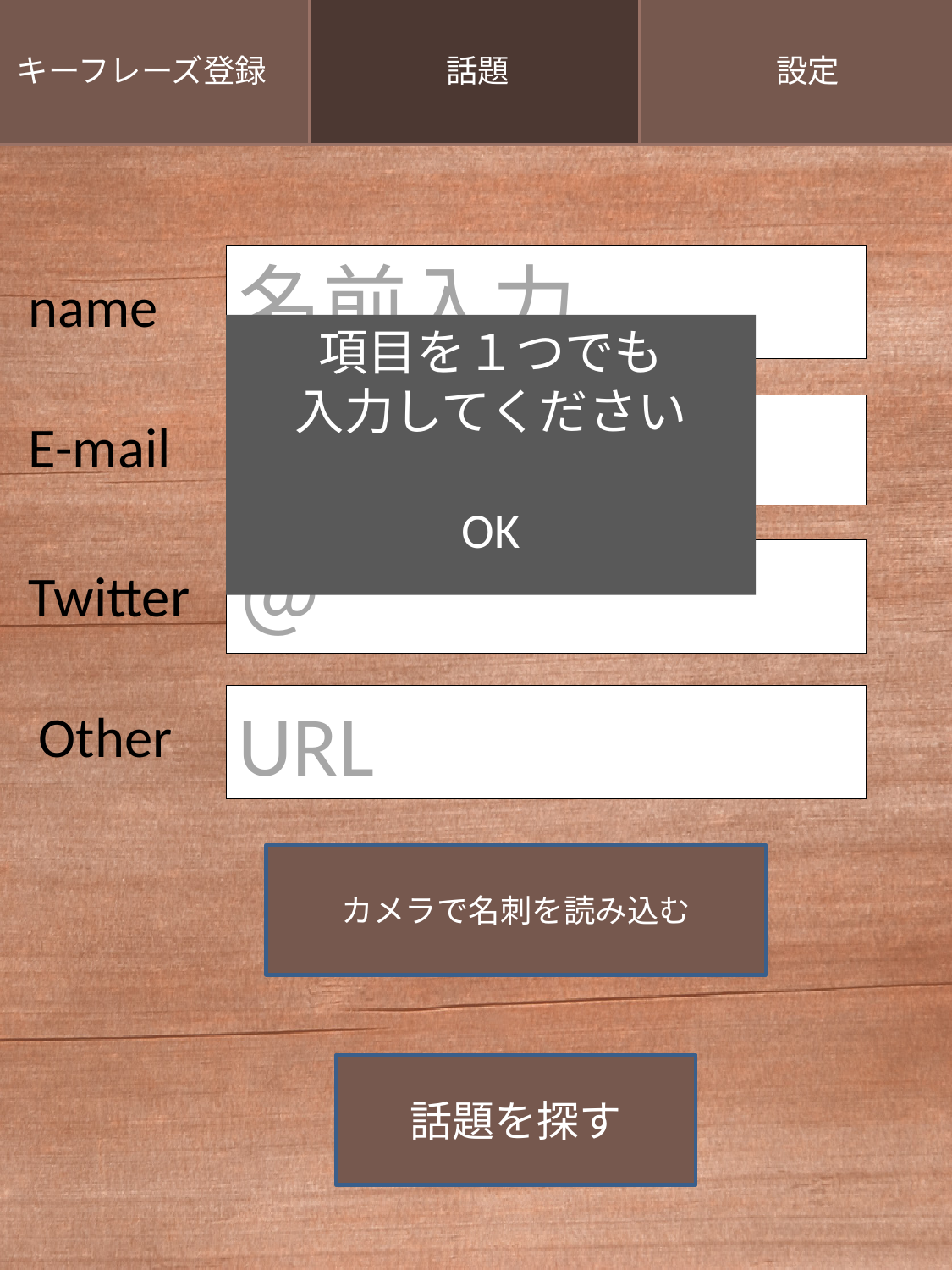

キーフレーズ登録
話題
設定
名前入力
name
項目を１つでも
入力してください

OK
メールアドレス入力
E-mail
＠
Twitter
URL
Other
カメラで名刺を読み込む
話題を探す